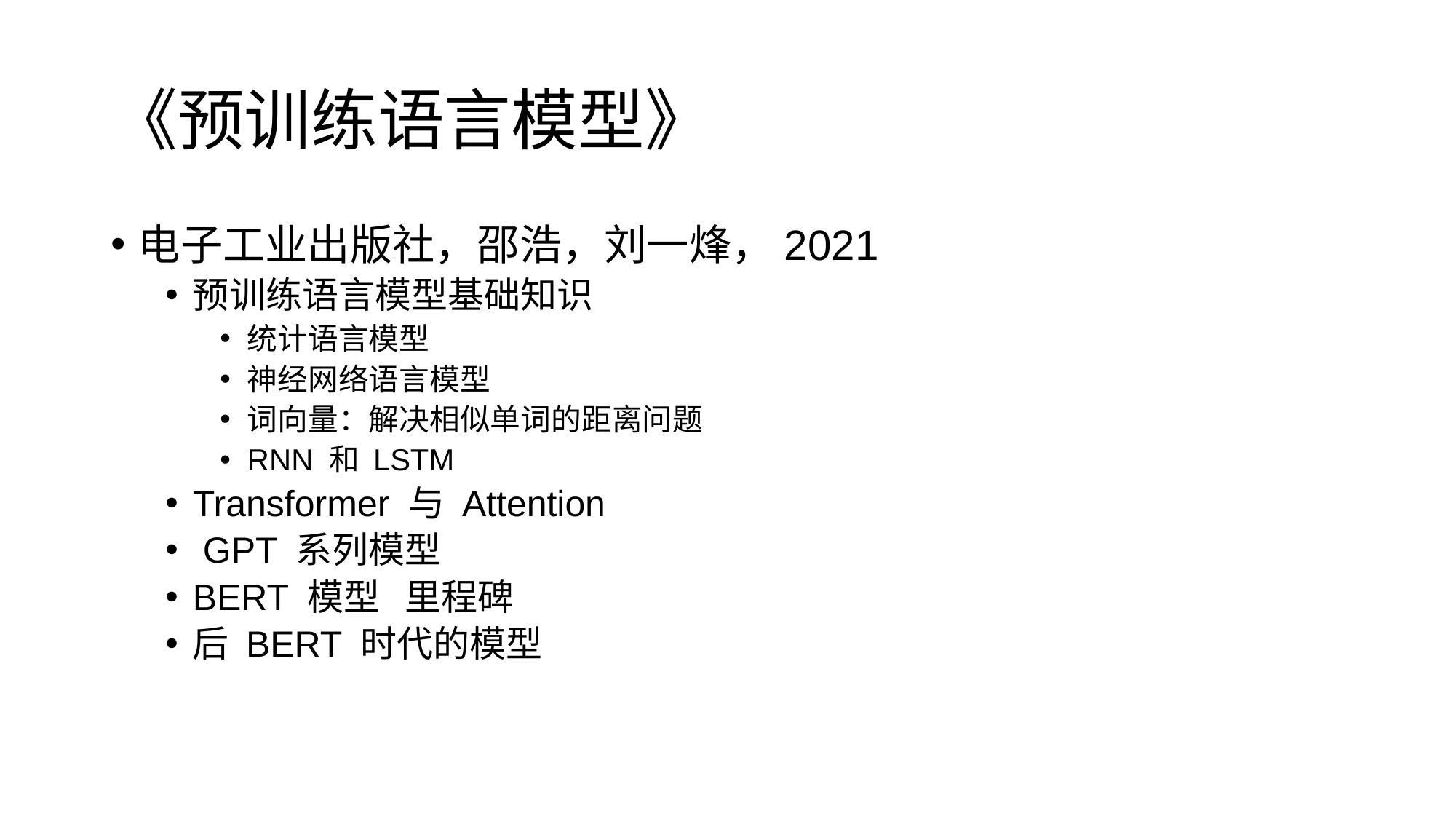

# 《预训练语言模型》
电子工业出版社，邵浩，刘一烽，2021
预训练语言模型基础知识
统计语言模型
神经网络语言模型
词向量：解决相似单词的距离问题
RNN 和 LSTM
Transformer 与 Attention
 GPT 系列模型
BERT 模型   里程碑
后 BERT 时代的模型